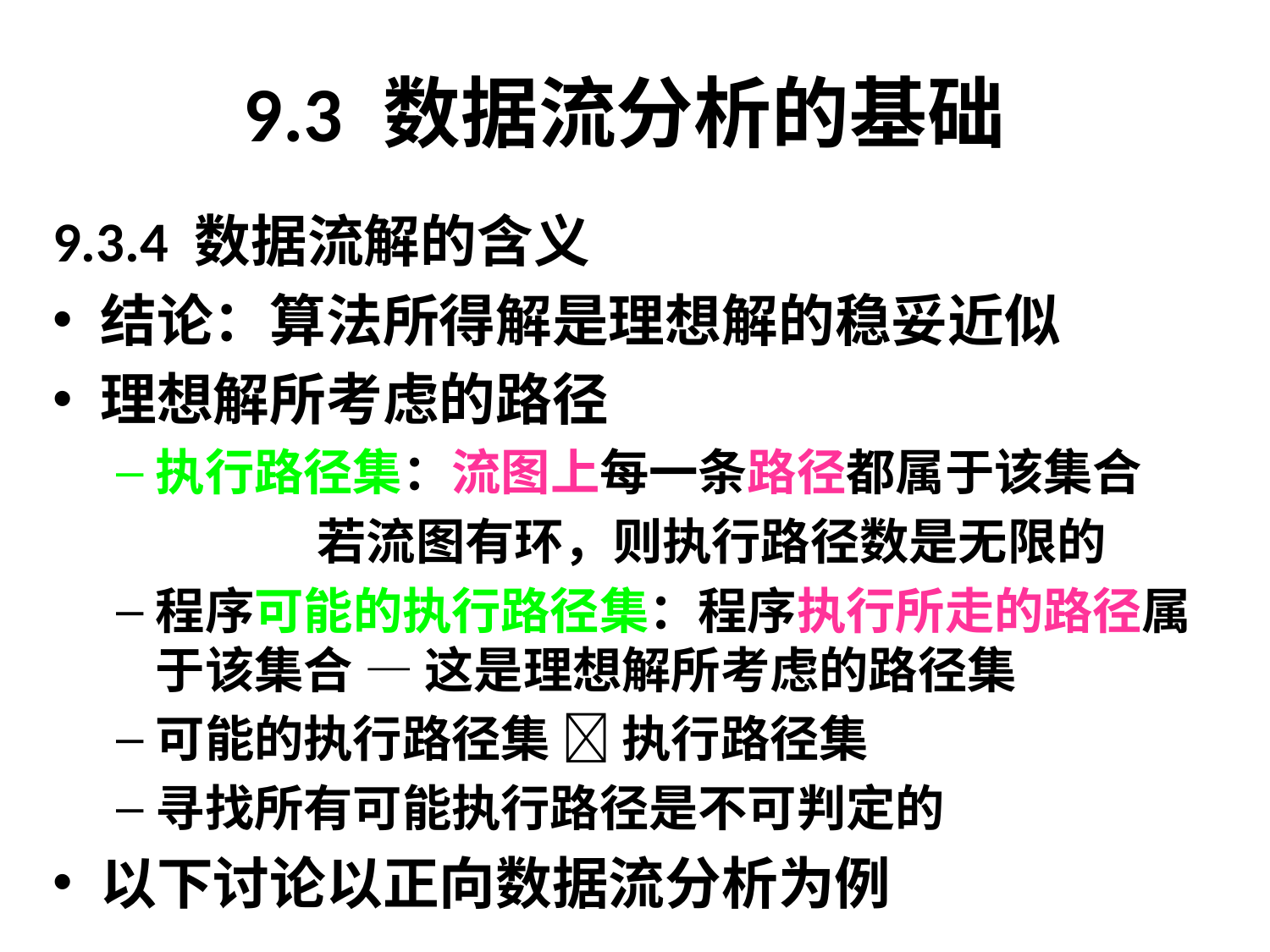

# 9.3 数据流分析的基础
9.3.4 数据流解的含义
结论：算法所得解是理想解的稳妥近似
理想解所考虑的路径
执行路径集：流图上每一条路径都属于该集合
		  若流图有环，则执行路径数是无限的
程序可能的执行路径集：程序执行所走的路径属于该集合 — 这是理想解所考虑的路径集
可能的执行路径集 ⊆ 执行路径集
寻找所有可能执行路径是不可判定的
以下讨论以正向数据流分析为例